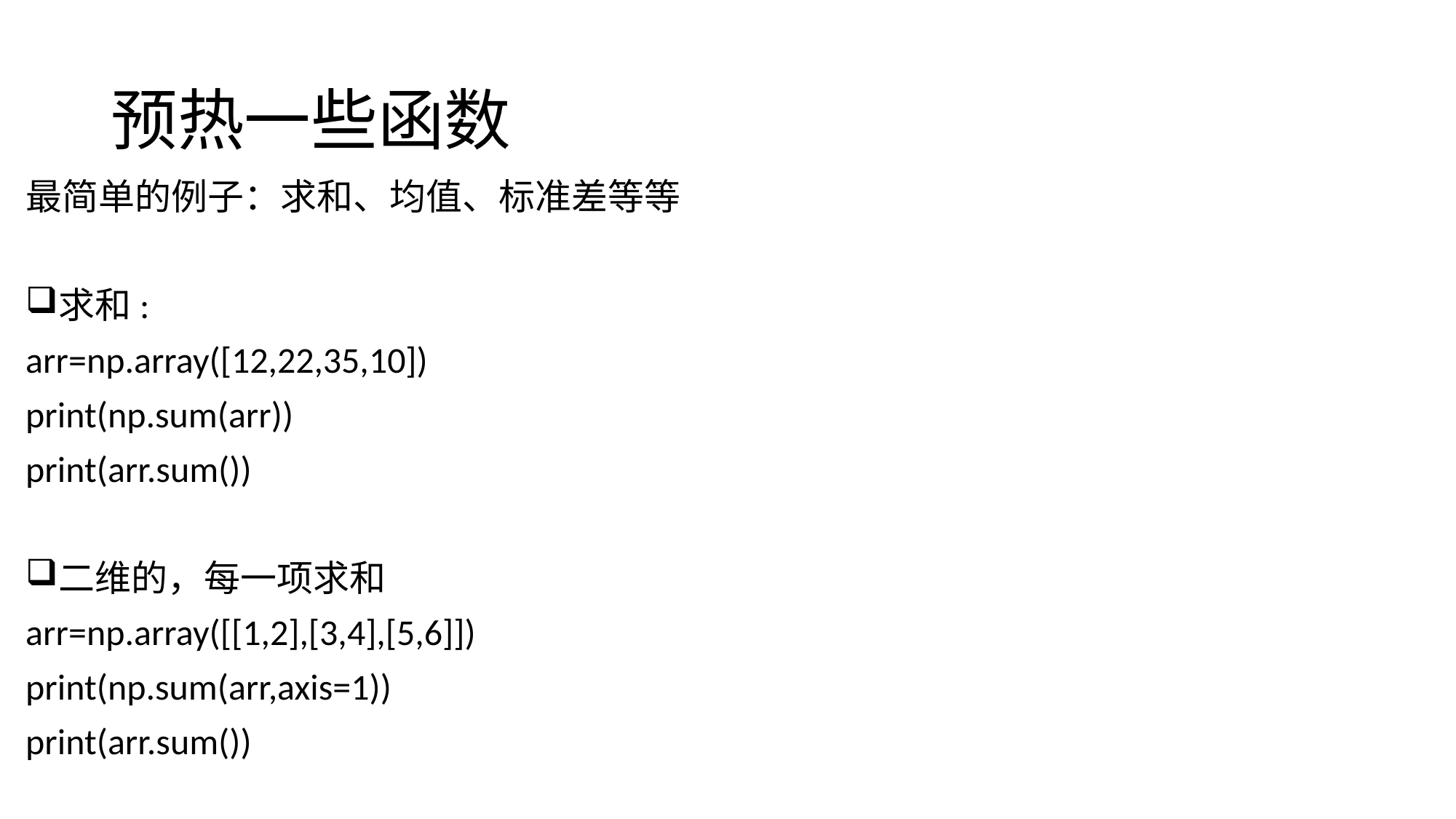

# 预热一些函数
最简单的例子：求和、均值、标准差等等

求和:
arr=np.array([12,22,35,10])
print(np.sum(arr))
print(arr.sum())

二维的，每一项求和
arr=np.array([[1,2],[3,4],[5,6]])
print(np.sum(arr,axis=1))
print(arr.sum())